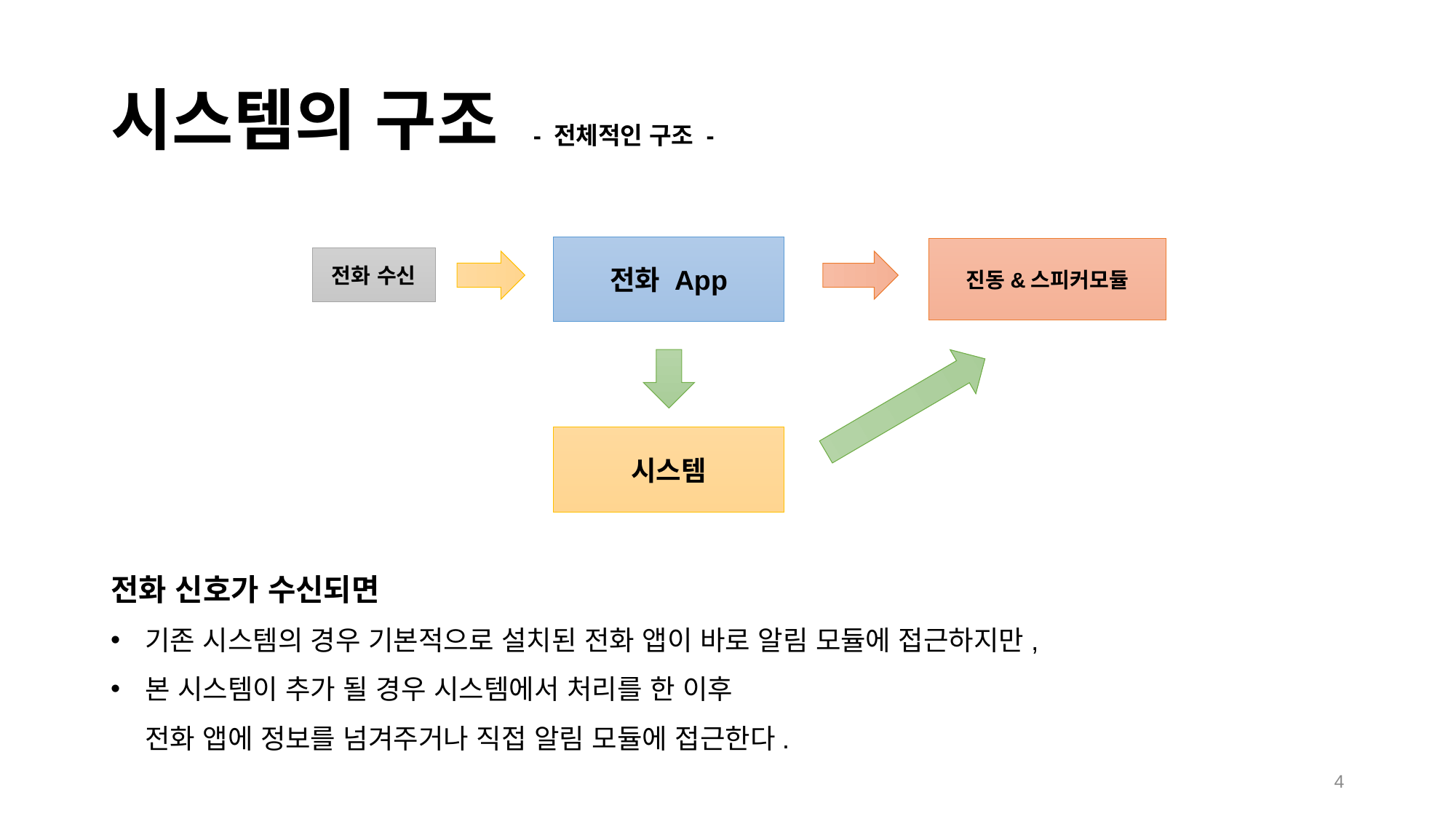

# 시스템의 구조 - 전체적인 구조 -
전화 App

진동&스피커모듈

전화 수신

시스템
전화 신호가 수신되면
기존 시스템의 경우 기본적으로 설치된 전화 앱이 바로 알림 모듈에 접근하지만,
본 시스템이 추가 될 경우 시스템에서 처리를 한 이후
전화 앱에 정보를 넘겨주거나 직접 알림 모듈에 접근한다.
4